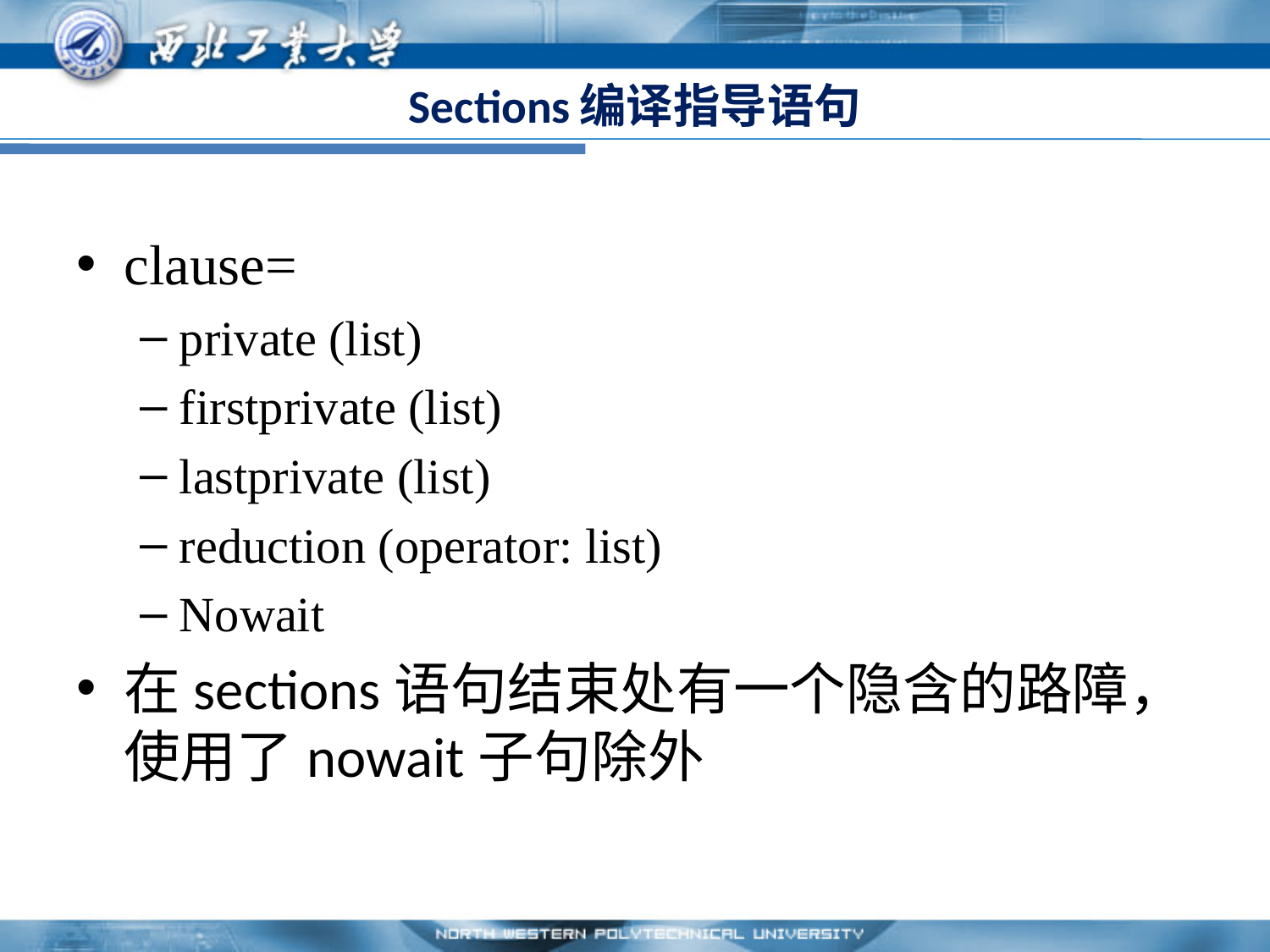

# Sections编译指导语句
clause=
private (list)
firstprivate (list)
lastprivate (list)
reduction (operator: list)
Nowait
在sections语句结束处有一个隐含的路障，使用了nowait子句除外